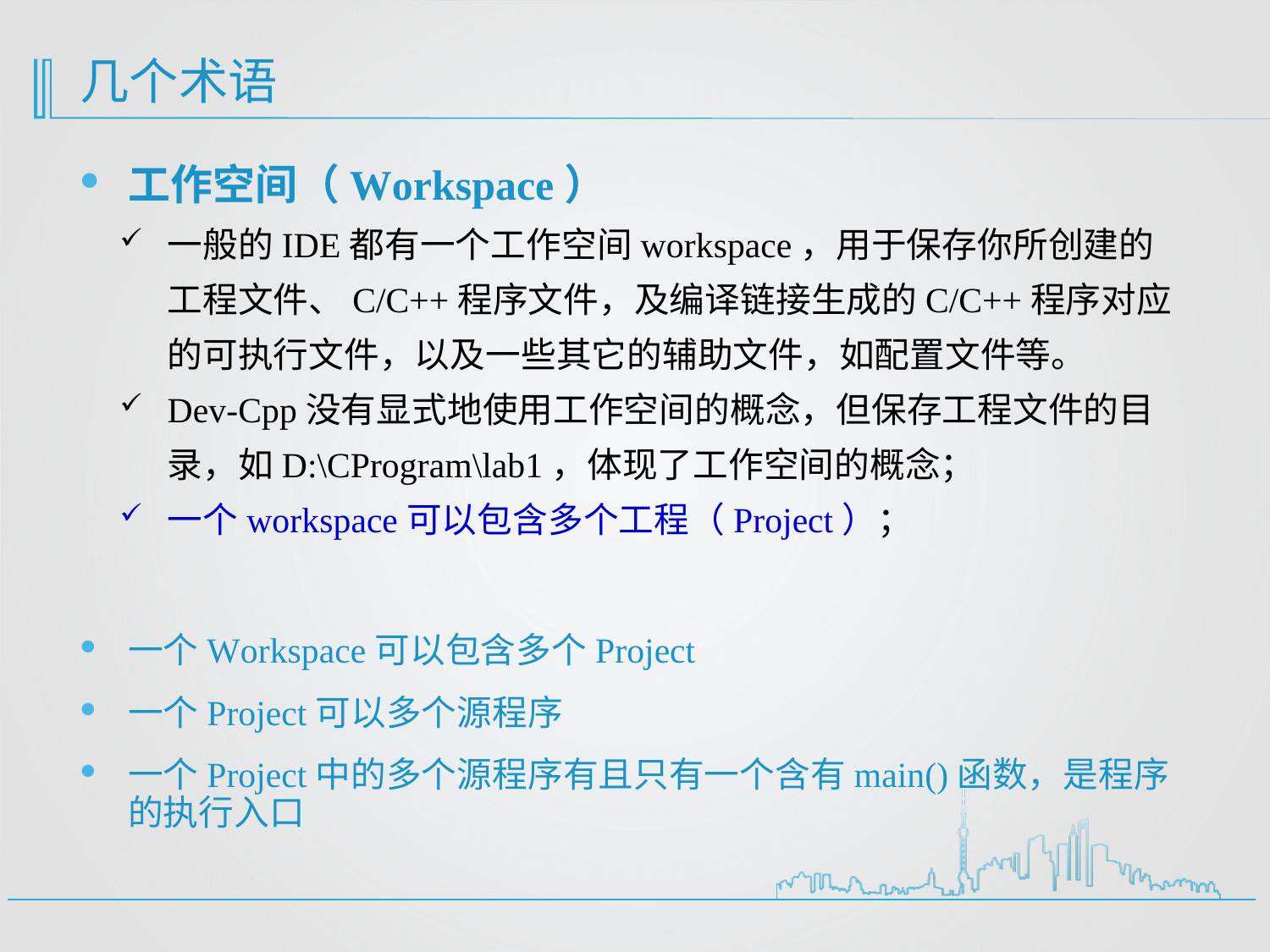

# 几个术语
工作空间（Workspace）
一般的IDE都有一个工作空间workspace，用于保存你所创建的工程文件、C/C++程序文件，及编译链接生成的C/C++程序对应的可执行文件，以及一些其它的辅助文件，如配置文件等。
Dev-Cpp没有显式地使用工作空间的概念，但保存工程文件的目录，如D:\CProgram\lab1，体现了工作空间的概念；
一个workspace可以包含多个工程（Project）；

一个Workspace可以包含多个Project
一个Project可以多个源程序
一个Project中的多个源程序有且只有一个含有main()函数，是程序的执行入口